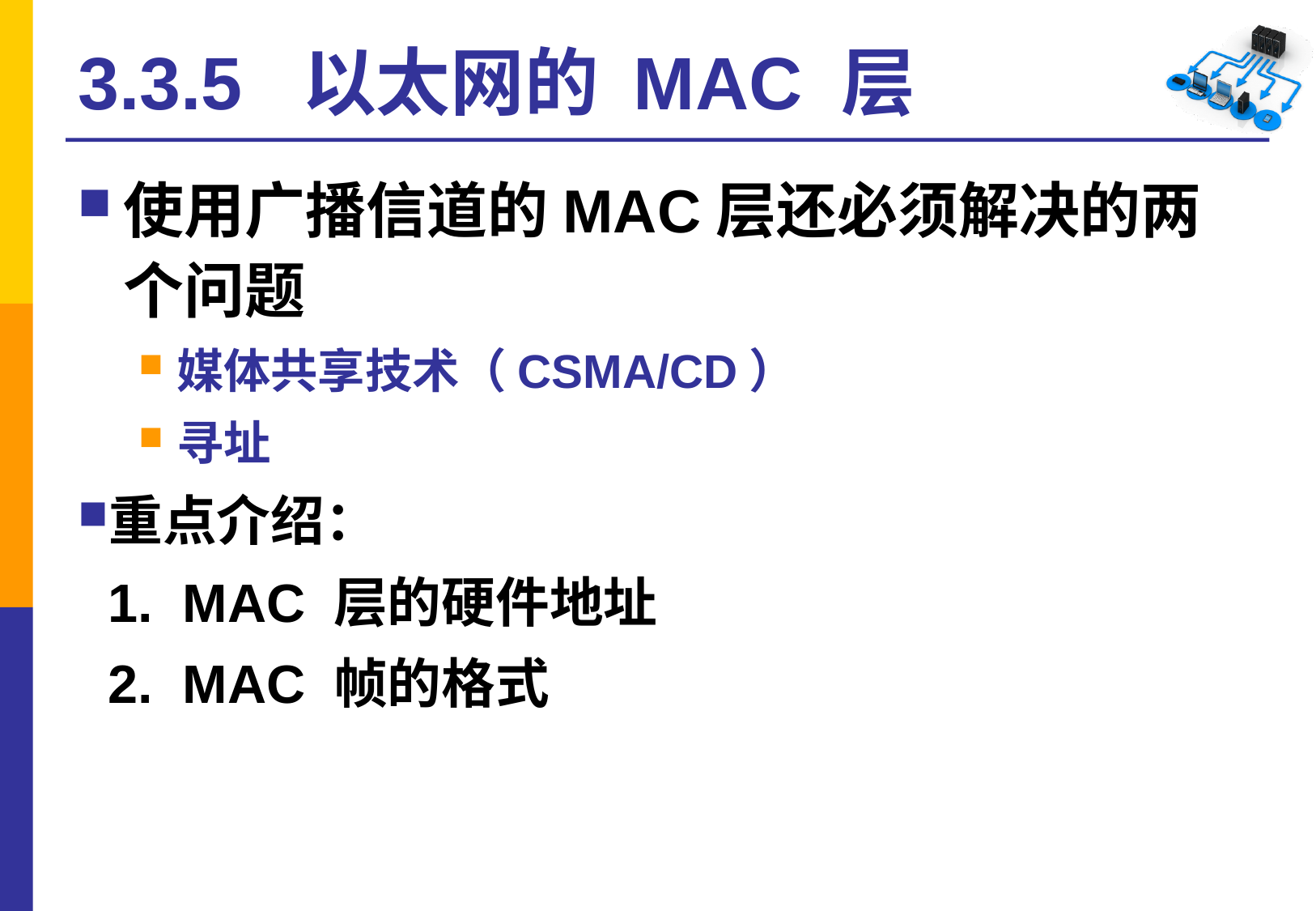

# 3.3.5  以太网的 MAC 层
使用广播信道的MAC层还必须解决的两个问题
媒体共享技术（CSMA/CD）
寻址
重点介绍：
  1.  MAC 层的硬件地址
  2.  MAC 帧的格式